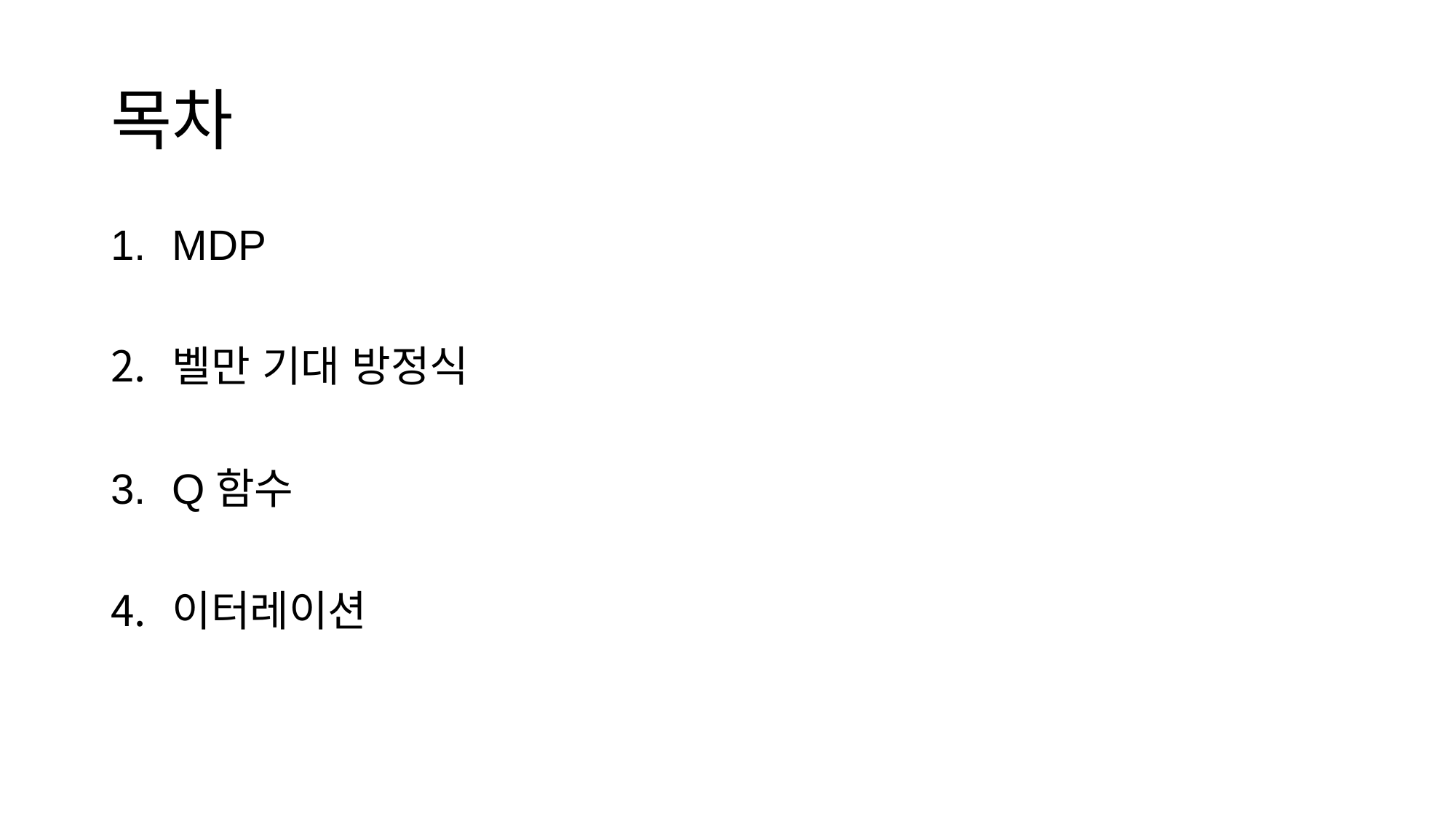

# 목차
MDP

벨만 기대 방정식

Q함수

이터레이션